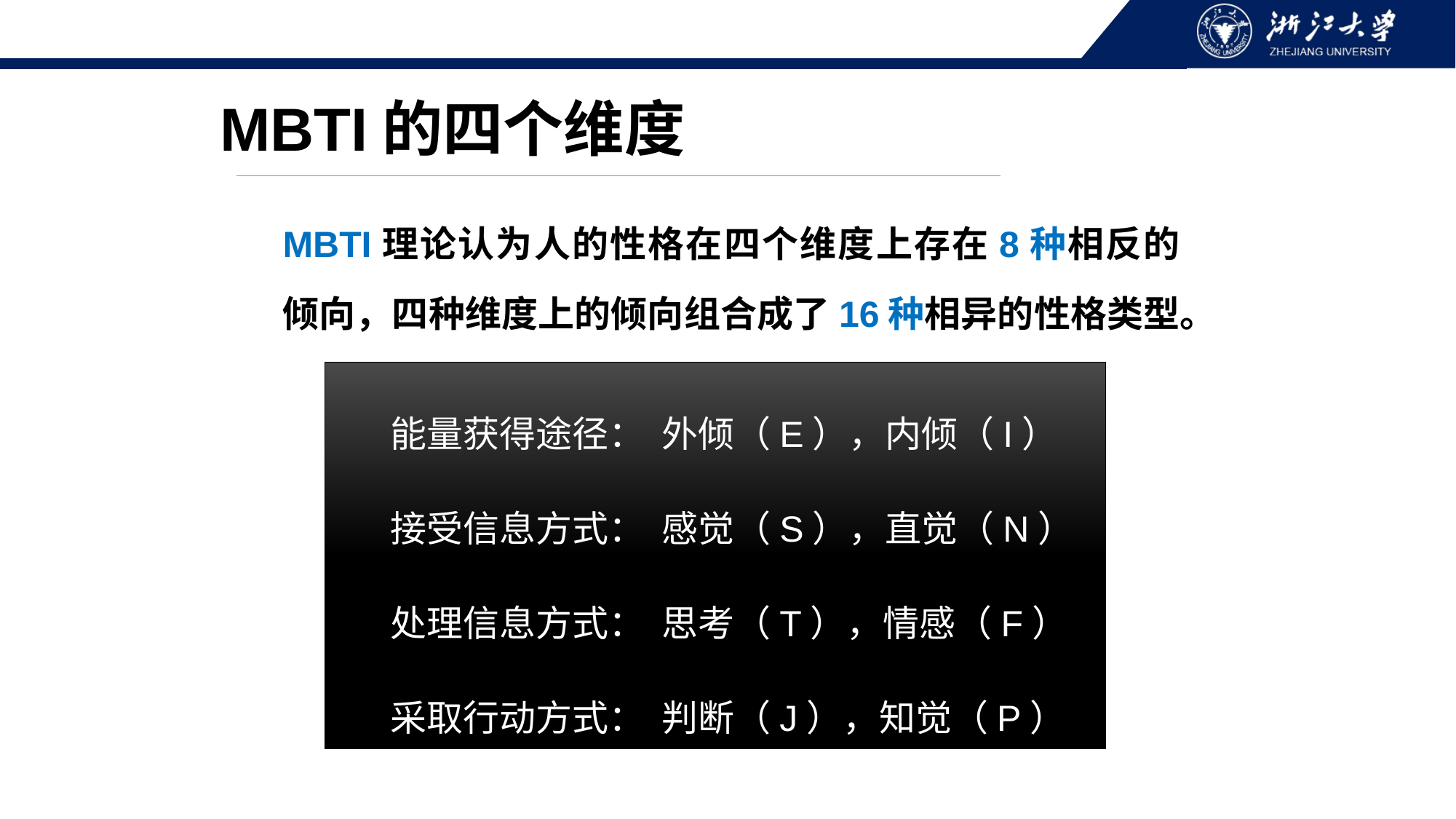

MBTI的四个维度
MBTI理论认为人的性格在四个维度上存在8种相反的倾向，四种维度上的倾向组合成了16种相异的性格类型。
能量获得途径：  外倾（E），内倾（I）
接受信息方式：  感觉（S），直觉（N）
处理信息方式：  思考（T），情感（F）
采取行动方式：  判断（J），知觉（P）